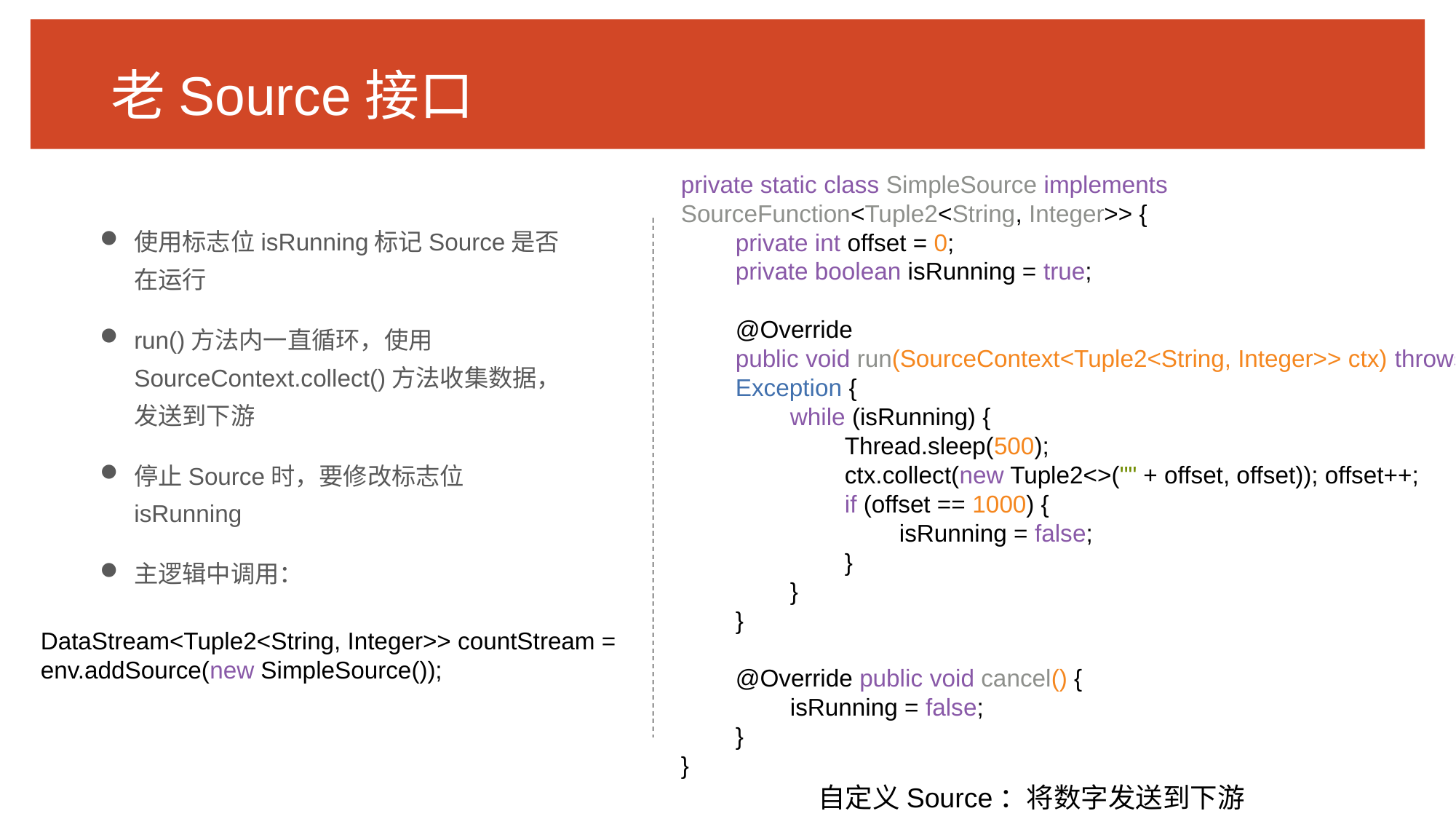

# 老Source接口
private static class SimpleSource implements SourceFunction<Tuple2<String, Integer>> {
private int offset = 0;
private boolean isRunning = true;

@Override
public void run(SourceContext<Tuple2<String, Integer>> ctx) throws Exception {
while (isRunning) {
Thread.sleep(500);
ctx.collect(new Tuple2<>("" + offset, offset)); offset++;
if (offset == 1000) {
isRunning = false;
}
}
}

@Override public void cancel() {
isRunning = false;
}
}
使用标志位isRunning标记Source是否在运行
run()方法内一直循环，使用SourceContext.collect()方法收集数据，发送到下游
停止Source时，要修改标志位isRunning
主逻辑中调用：
DataStream<Tuple2<String, Integer>> countStream = env.addSource(new SimpleSource());
自定义Source：将数字发送到下游